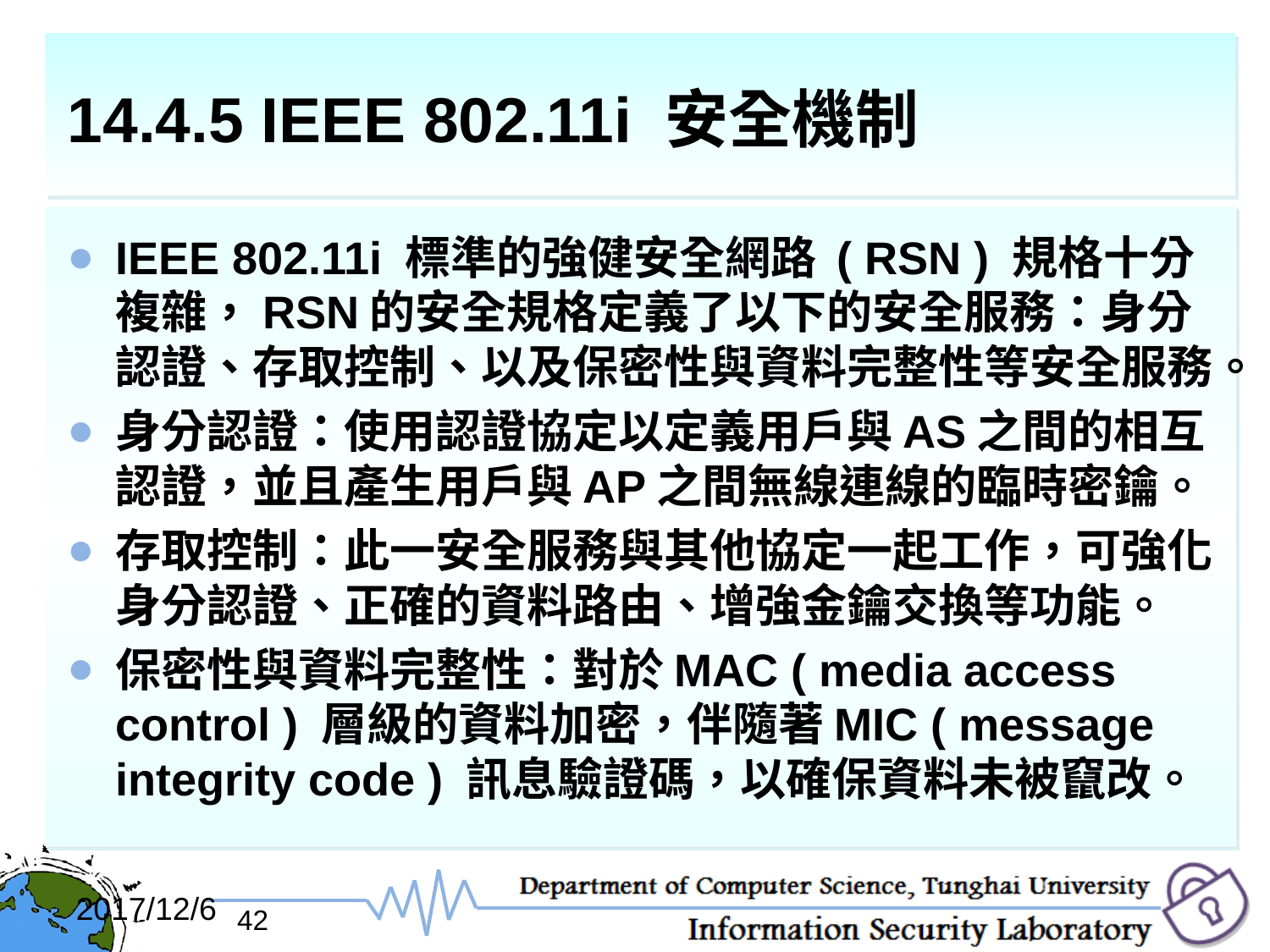

# 14.4.5 IEEE 802.11i 安全機制
IEEE 802.11i 標準的強健安全網路 ( RSN ) 規格十分複雜，RSN的安全規格定義了以下的安全服務：身分認證、存取控制、以及保密性與資料完整性等安全服務。
身分認證：使用認證協定以定義用戶與AS之間的相互認證，並且產生用戶與AP之間無線連線的臨時密鑰。
存取控制：此一安全服務與其他協定一起工作，可強化身分認證、正確的資料路由、增強金鑰交換等功能。
保密性與資料完整性：對於MAC ( media access control ) 層級的資料加密，伴隨著MIC ( message integrity code ) 訊息驗證碼，以確保資料未被竄改。
2017/12/6
42